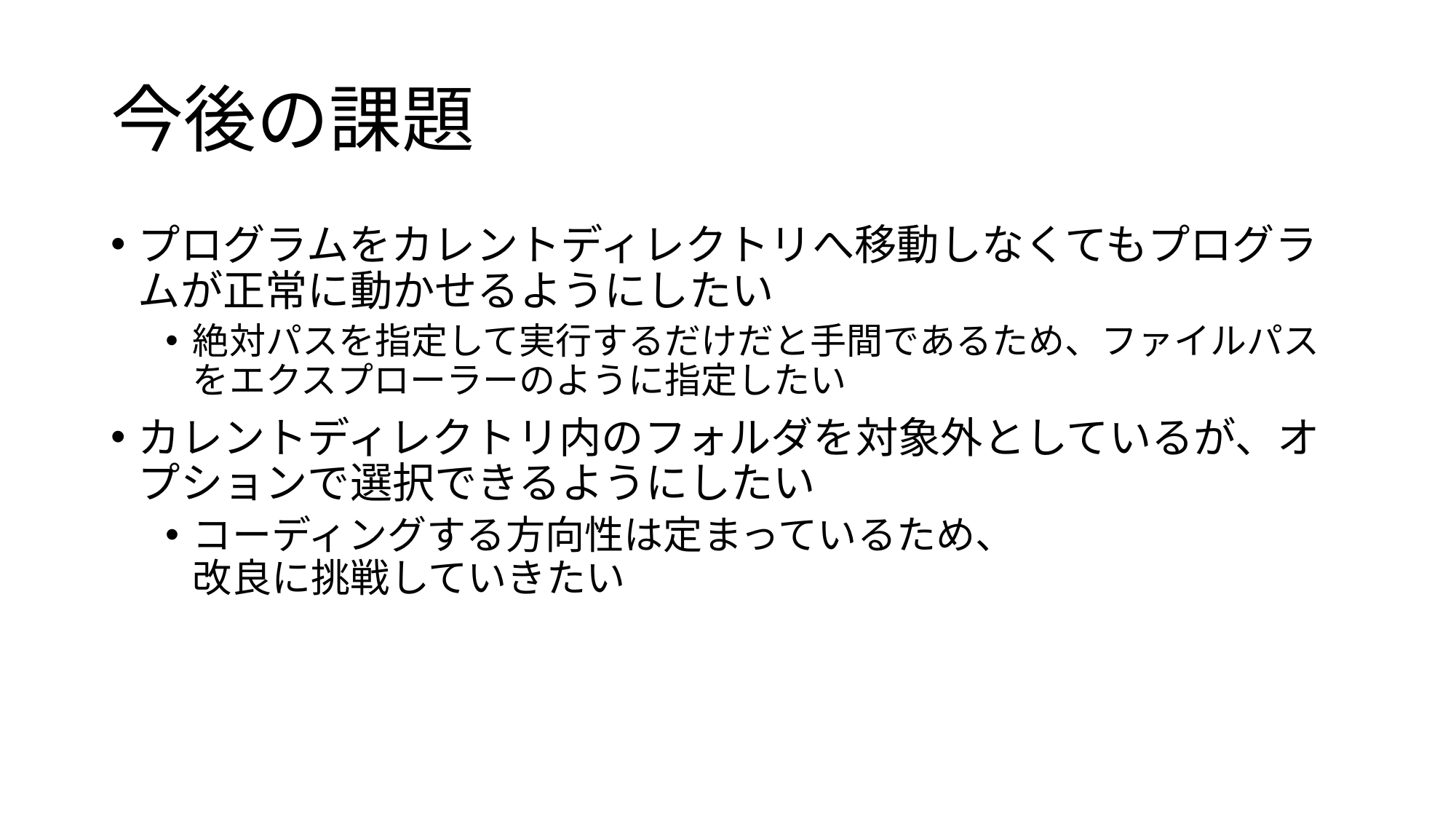

# 今後の課題
プログラムをカレントディレクトリへ移動しなくてもプログラムが正常に動かせるようにしたい
絶対パスを指定して実行するだけだと手間であるため、ファイルパスをエクスプローラーのように指定したい
カレントディレクトリ内のフォルダを対象外としているが、オプションで選択できるようにしたい
コーディングする方向性は定まっているため、
改良に挑戦していきたい